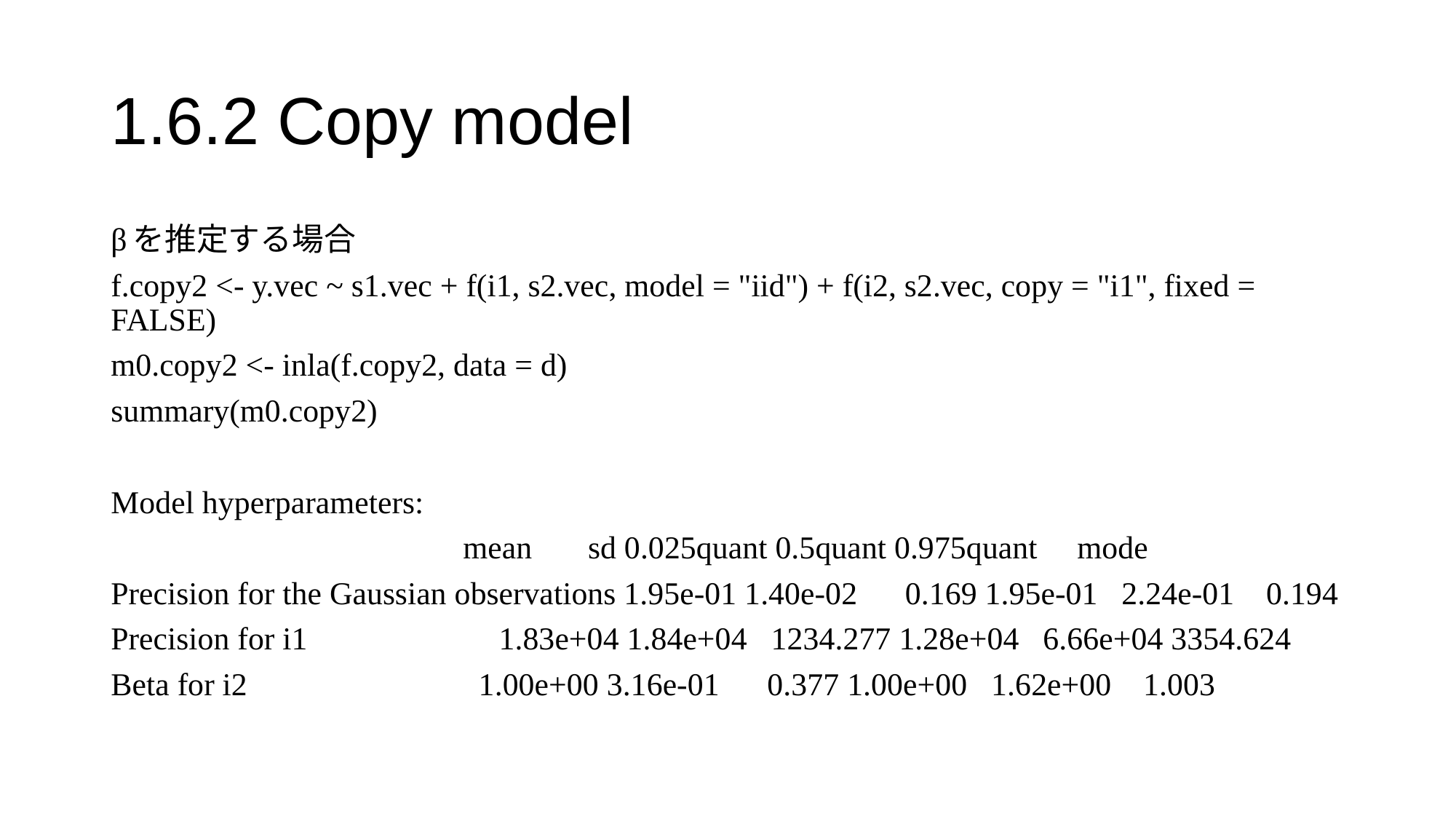

# 1.6.2 Copy model
βを推定する場合
f.copy2 <- y.vec ~ s1.vec + f(i1, s2.vec, model = "iid") + f(i2, s2.vec, copy = "i1", fixed = FALSE)
m0.copy2 <- inla(f.copy2, data = d)
summary(m0.copy2)

Model hyperparameters:
                                            mean       sd 0.025quant 0.5quant 0.975quant     mode
Precision for the Gaussian observations 1.95e-01 1.40e-02      0.169 1.95e-01   2.24e-01    0.194
Precision for i1                        1.83e+04 1.84e+04   1234.277 1.28e+04   6.66e+04 3354.624
Beta for i2                             1.00e+00 3.16e-01      0.377 1.00e+00   1.62e+00    1.003